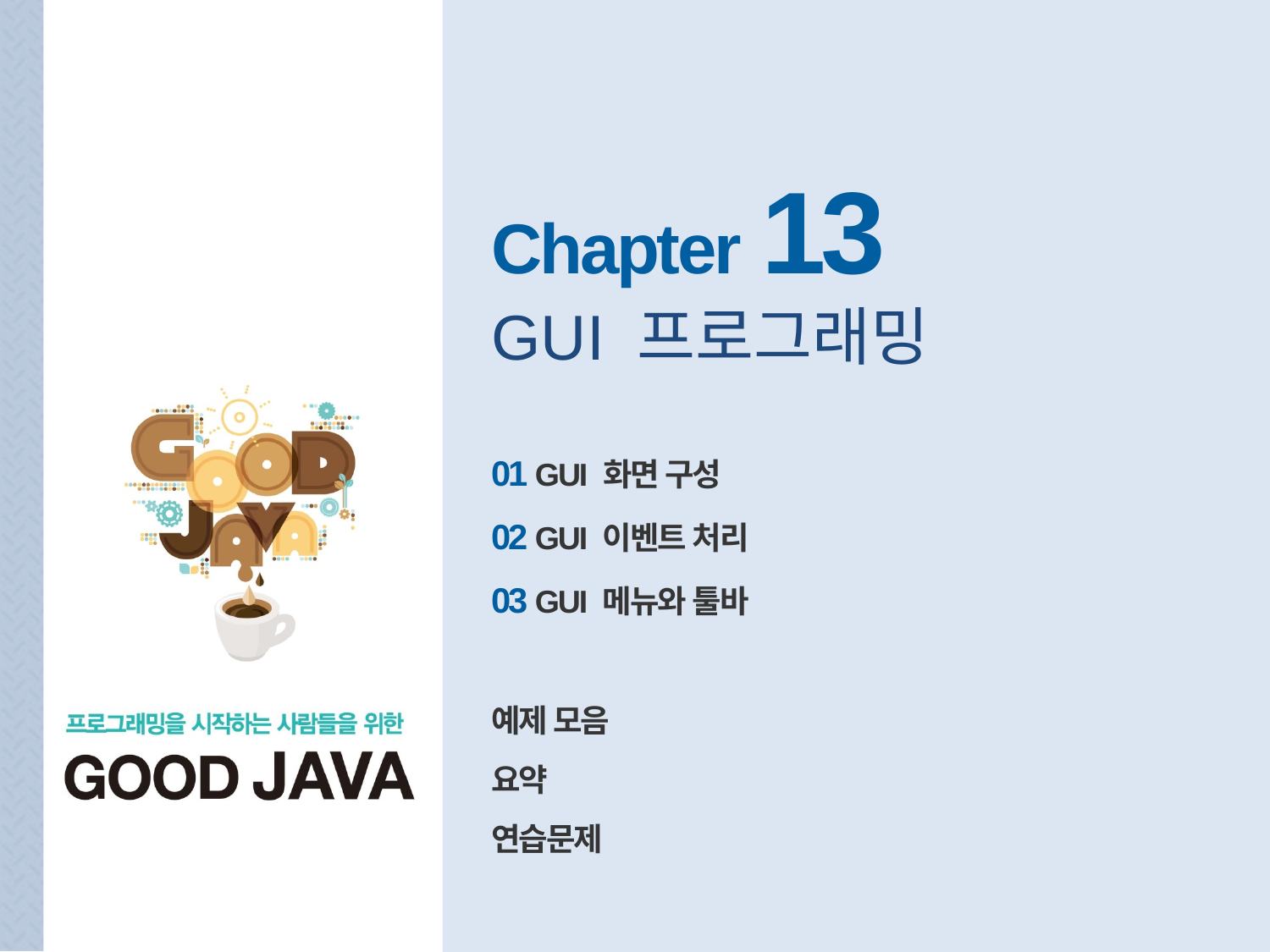

Chapter 13
GUI 프로그래밍
01 GUI 화면 구성
02 GUI 이벤트 처리
03 GUI 메뉴와 툴바

예제 모음
요약
연습문제